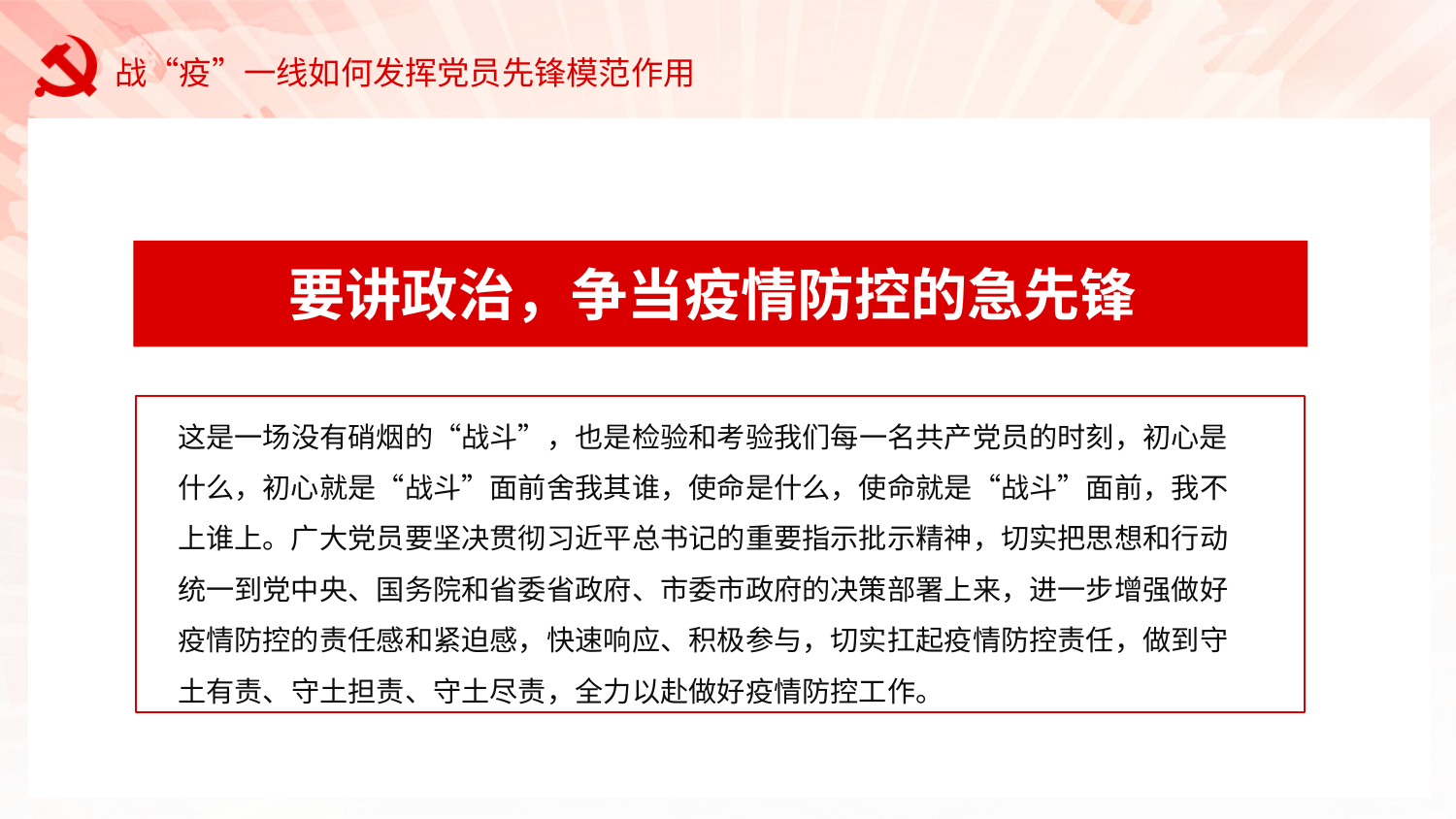

要讲政治，争当疫情防控的急先锋

这是一场没有硝烟的“战斗”，也是检验和考验我们每一名共产党员的时刻，初心是什么，初心就是“战斗”面前舍我其谁，使命是什么，使命就是“战斗”面前，我不上谁上。广大党员要坚决贯彻习近平总书记的重要指示批示精神，切实把思想和行动统一到党中央、国务院和省委省政府、市委市政府的决策部署上来，进一步增强做好疫情防控的责任感和紧迫感，快速响应、积极参与，切实扛起疫情防控责任，做到守土有责、守土担责、守土尽责，全力以赴做好疫情防控工作。